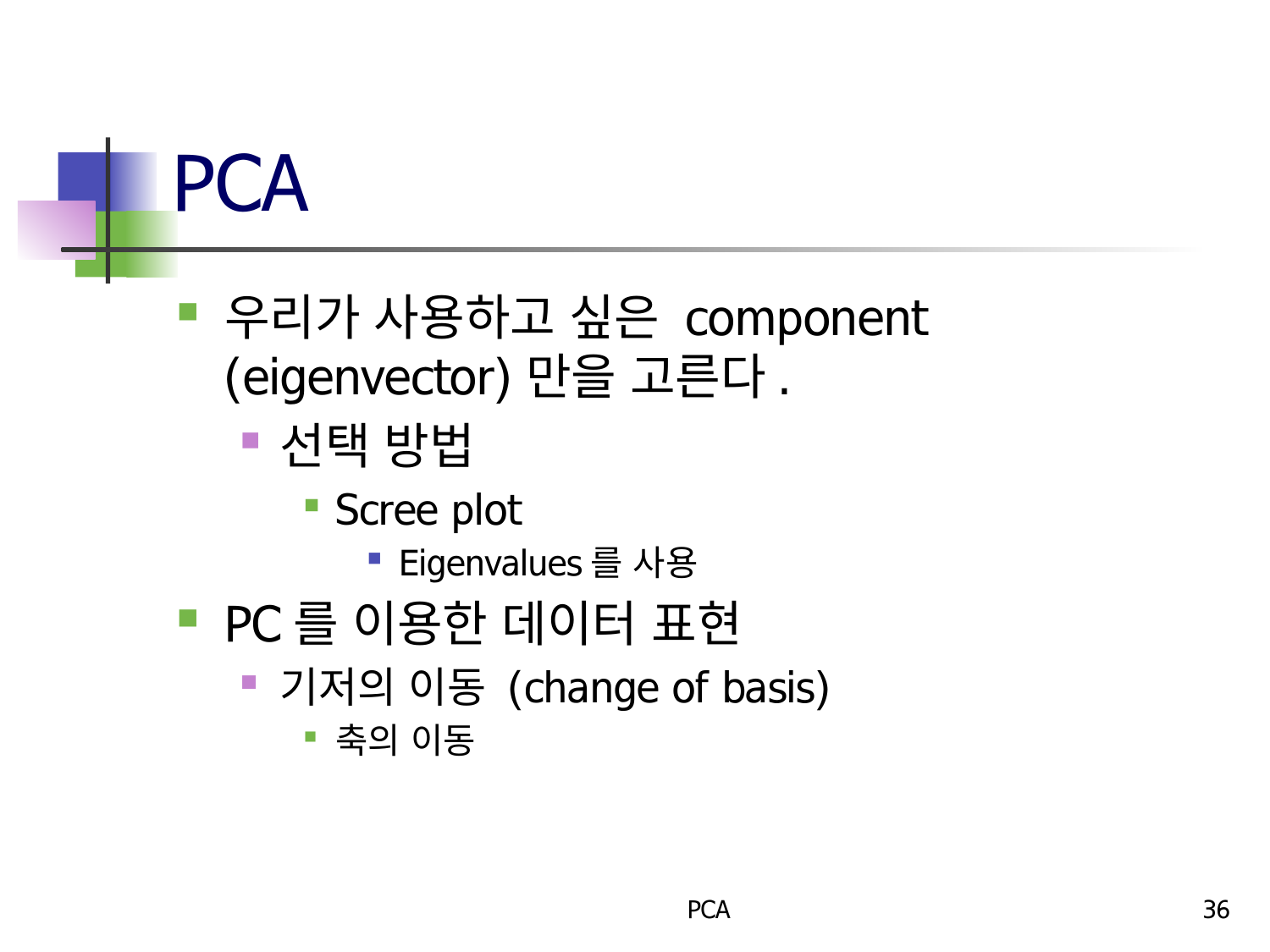

# PCA
우리가 사용하고 싶은 component (eigenvector)만을 고른다.
선택 방법
Scree plot
Eigenvalues를 사용
PC를 이용한 데이터 표현
기저의 이동 (change of basis)
축의 이동
PCA
36